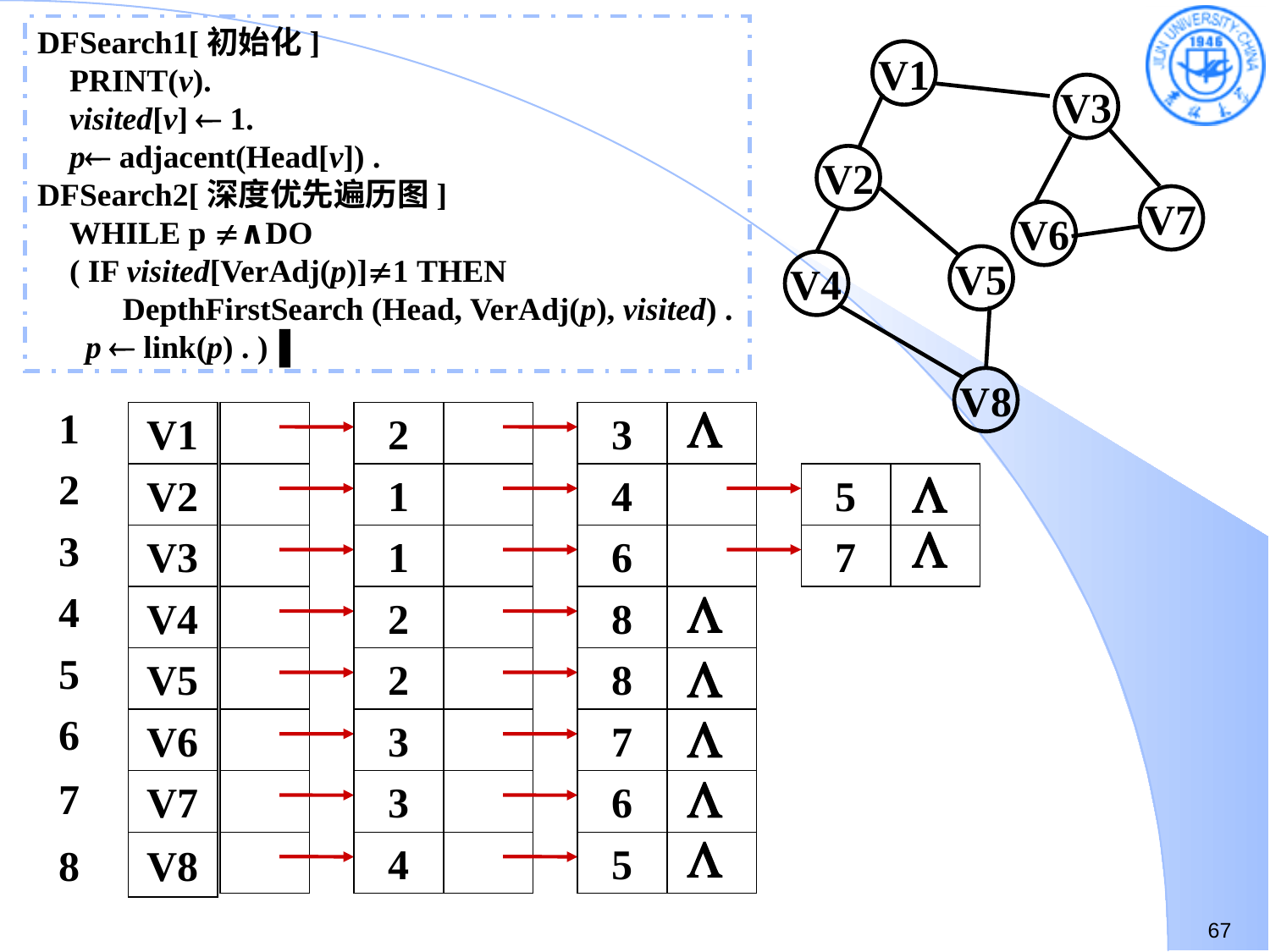

DFSearch1[初始化]
    PRINT(v).
    visited[v] ← 1.
    p← adjacent(Head[v]) .
DFSearch2[深度优先遍历图]
    WHILE p ≠∧DO
    ( IF visited[VerAdj(p)]≠1 THEN
　　  DepthFirstSearch (Head, VerAdj(p), visited) .
      p ← link(p) . )▐
V1
V3

V2
V7

V6

V5
V4

V8
1
V1

2

3

Λ

2
V2

1

4

5

Λ

3
V3

1

6

7

Λ

4
V4

2

8

Λ

5
V5

2

8

Λ

6
V6

3

7

Λ

V7

3

6

Λ
7

4

5

V8
Λ
8